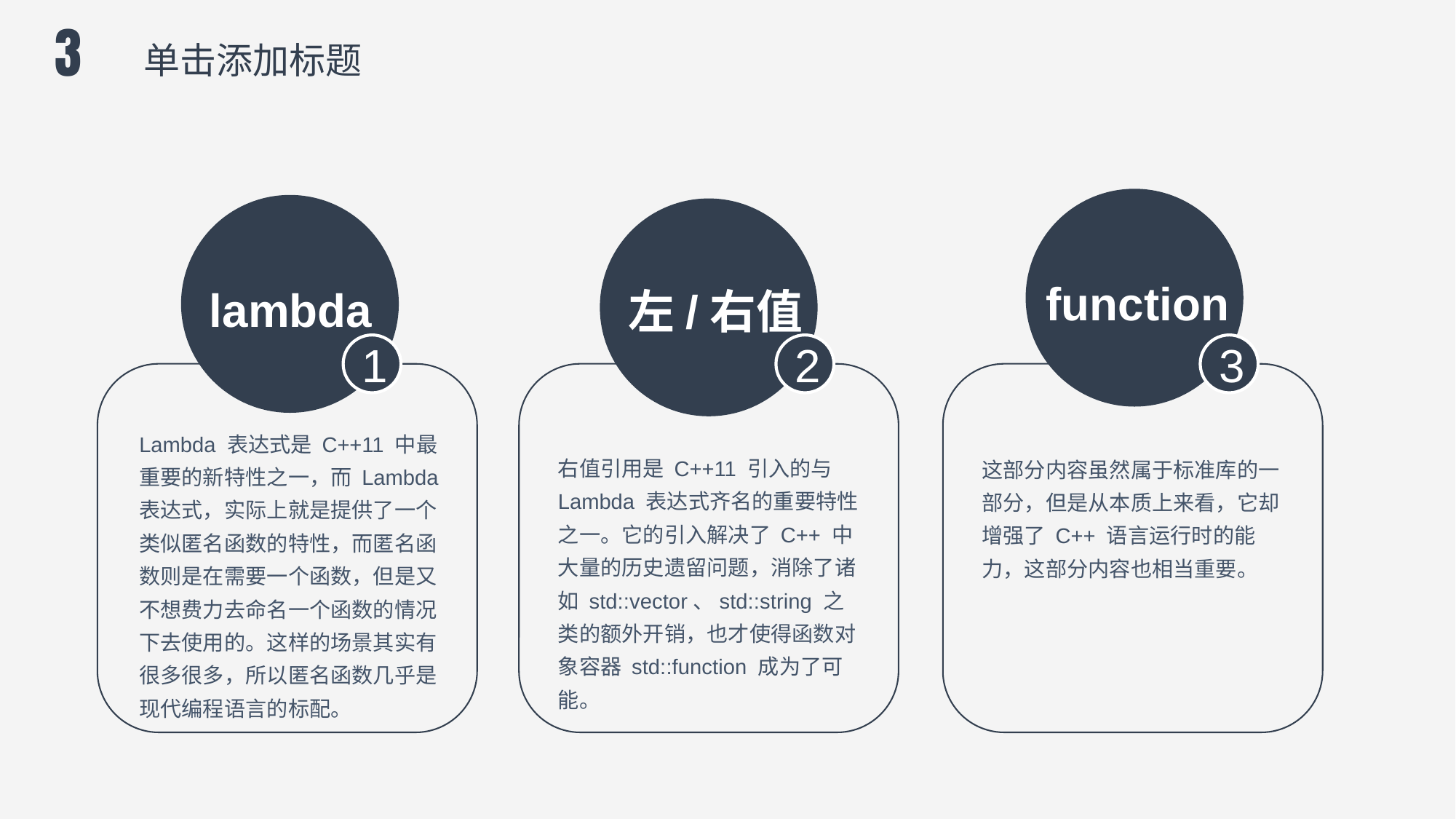

3
单击添加标题

function
lambda
左/右值
1
2
3

Lambda 表达式是 C++11 中最重要的新特性之一，而 Lambda 表达式，实际上就是提供了一个类似匿名函数的特性，而匿名函数则是在需要一个函数，但是又不想费力去命名一个函数的情况下去使用的。这样的场景其实有很多很多，所以匿名函数几乎是现代编程语言的标配。
右值引用是 C++11 引入的与 Lambda 表达式齐名的重要特性之一。它的引入解决了 C++ 中大量的历史遗留问题，消除了诸如 std::vector、std::string 之类的额外开销，也才使得函数对象容器 std::function 成为了可能。
这部分内容虽然属于标准库的一部分，但是从本质上来看，它却增强了 C++ 语言运行时的能力，这部分内容也相当重要。